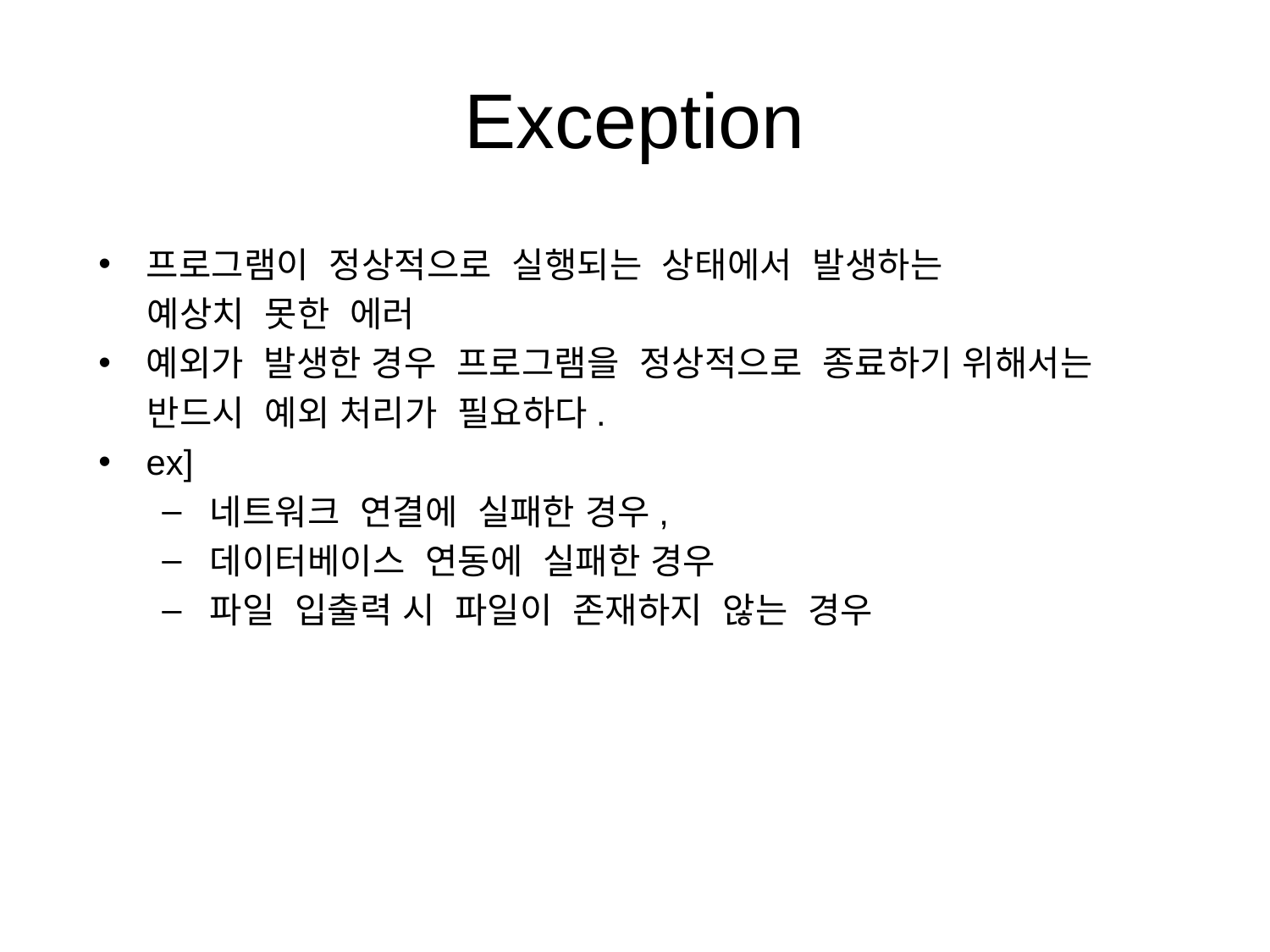

# Exception
프로그램이  정상적으로  실행되는  상태에서  발생하는
    예상치  못한  에러
예외가  발생한 경우  프로그램을  정상적으로  종료하기 위해서는
    반드시  예외 처리가  필요하다.
ex]
네트워크  연결에  실패한 경우,
데이터베이스  연동에  실패한 경우
파일  입출력 시  파일이  존재하지  않는  경우